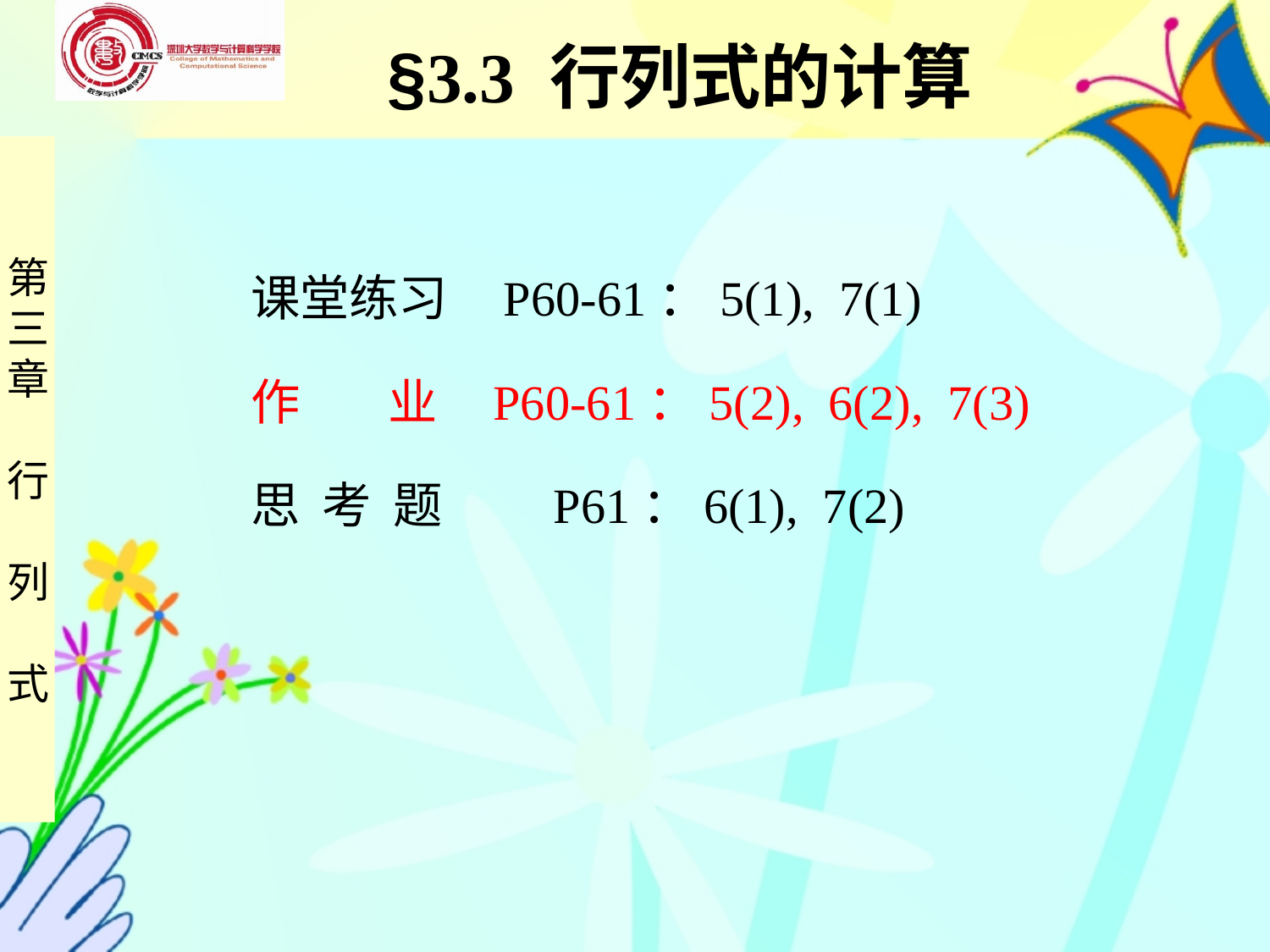

§3.3 行列式的计算
课堂练习    P60-61：5(1),  7(1)
作        业    P60-61：5(2),  6(2),  7(3)
思  考  题         P61：6(1),  7(2)